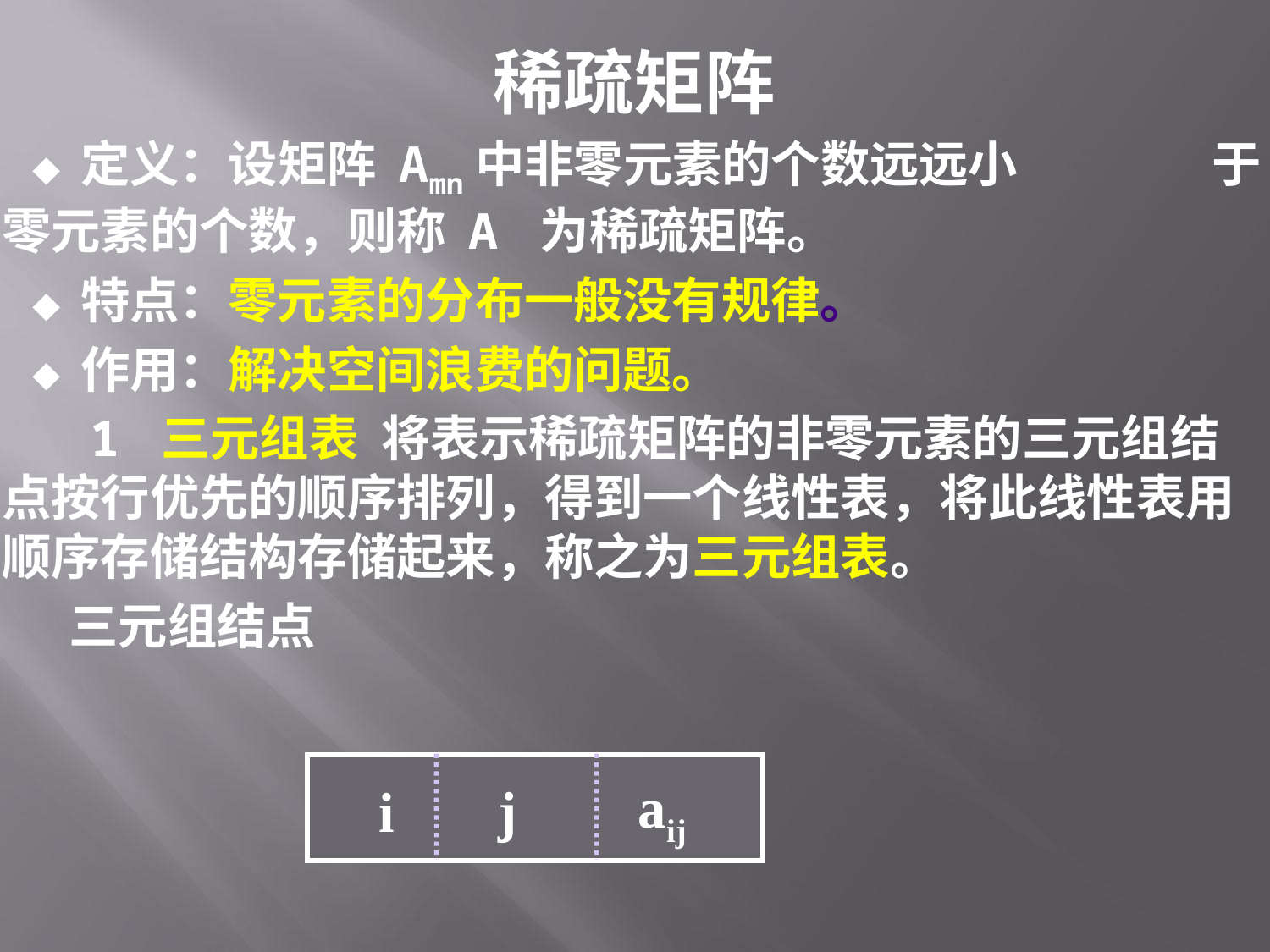

稀疏矩阵
     ◆  定义：设矩阵 Amn中非零元素的个数远远小  	      于零元素的个数，则称 A 为稀疏矩阵。
     ◆  特点：零元素的分布一般没有规律。
     ◆  作用：解决空间浪费的问题。
   1 三元组表  将表示稀疏矩阵的非零元素的三元组结点按行优先的顺序排列，得到一个线性表，将此线性表用顺序存储结构存储起来，称之为三元组表。
     三元组结点

aij
j
i